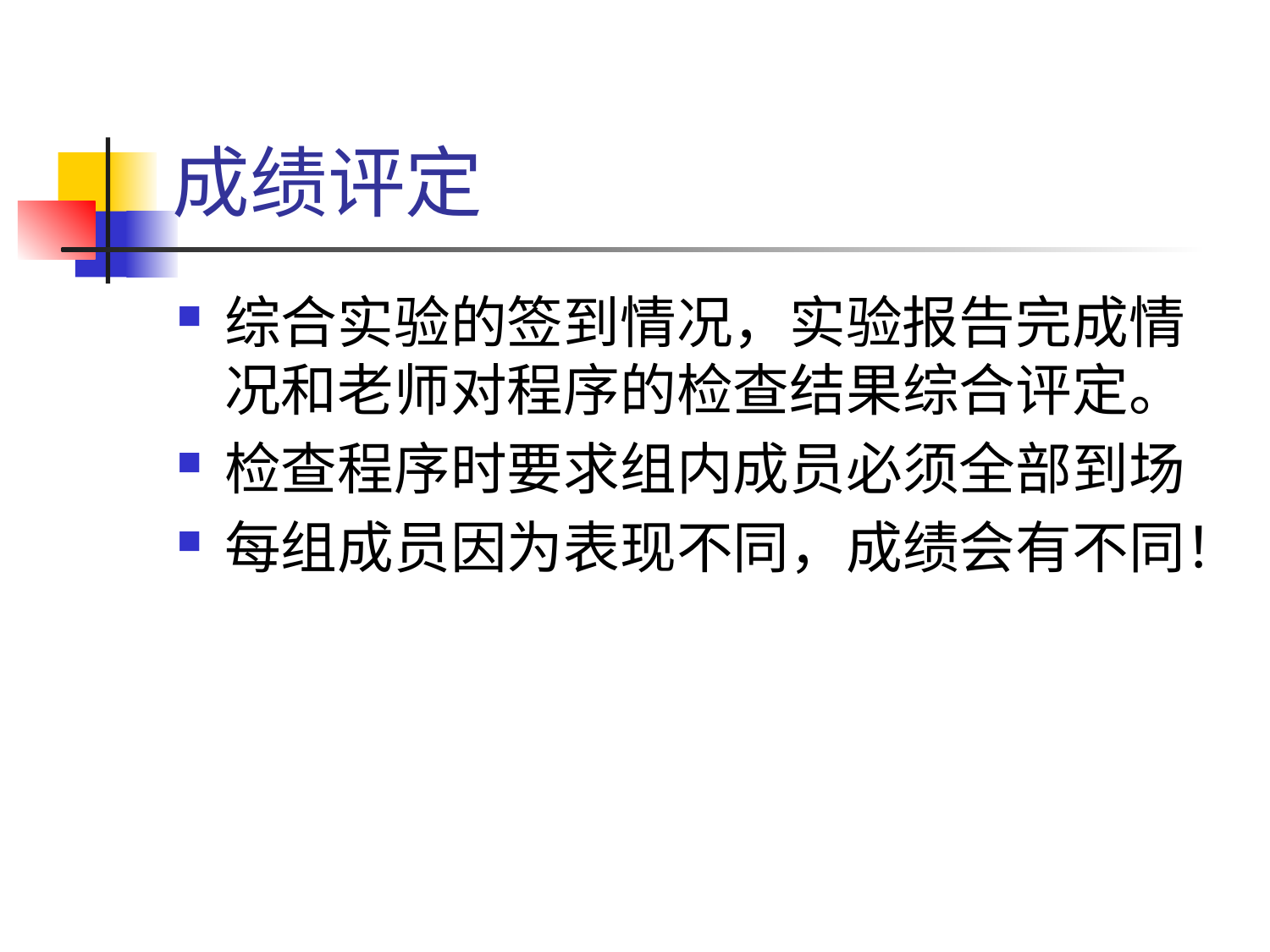

# 成绩评定
综合实验的签到情况，实验报告完成情况和老师对程序的检查结果综合评定。
检查程序时要求组内成员必须全部到场
每组成员因为表现不同，成绩会有不同！